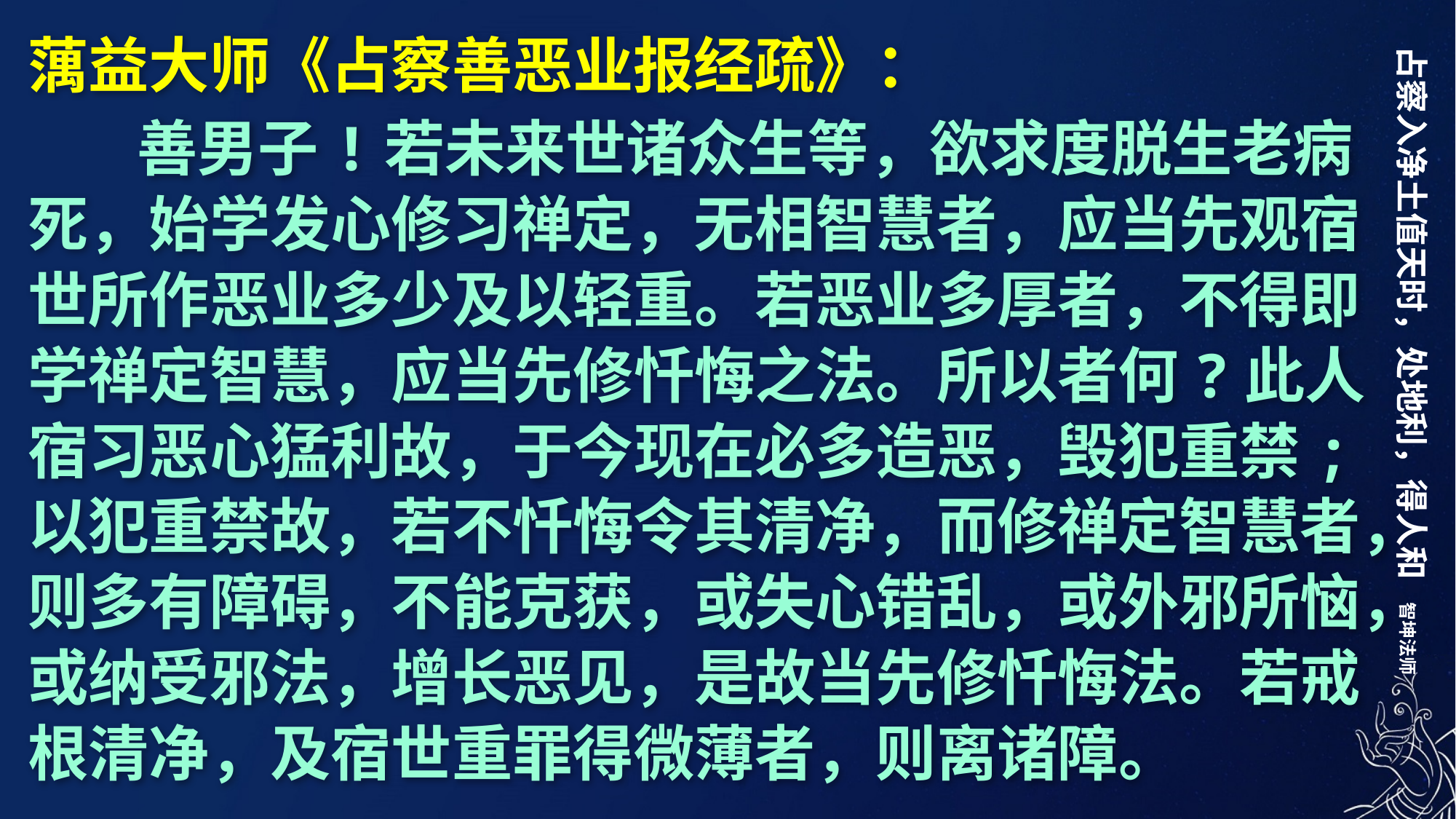

蕅益大师《占察善恶业报经疏》：
	善男子!若未来世诸众生等，欲求度脱生老病死，始学发心修习禅定，无相智慧者，应当先观宿世所作恶业多少及以轻重。若恶业多厚者，不得即学禅定智慧，应当先修忏悔之法。所以者何?此人宿习恶心猛利故，于今现在必多造恶，毁犯重禁;以犯重禁故，若不忏悔令其清净，而修禅定智慧者，则多有障碍，不能克获，或失心错乱，或外邪所恼，或纳受邪法，增长恶见，是故当先修忏悔法。若戒根清净，及宿世重罪得微薄者，则离诸障。